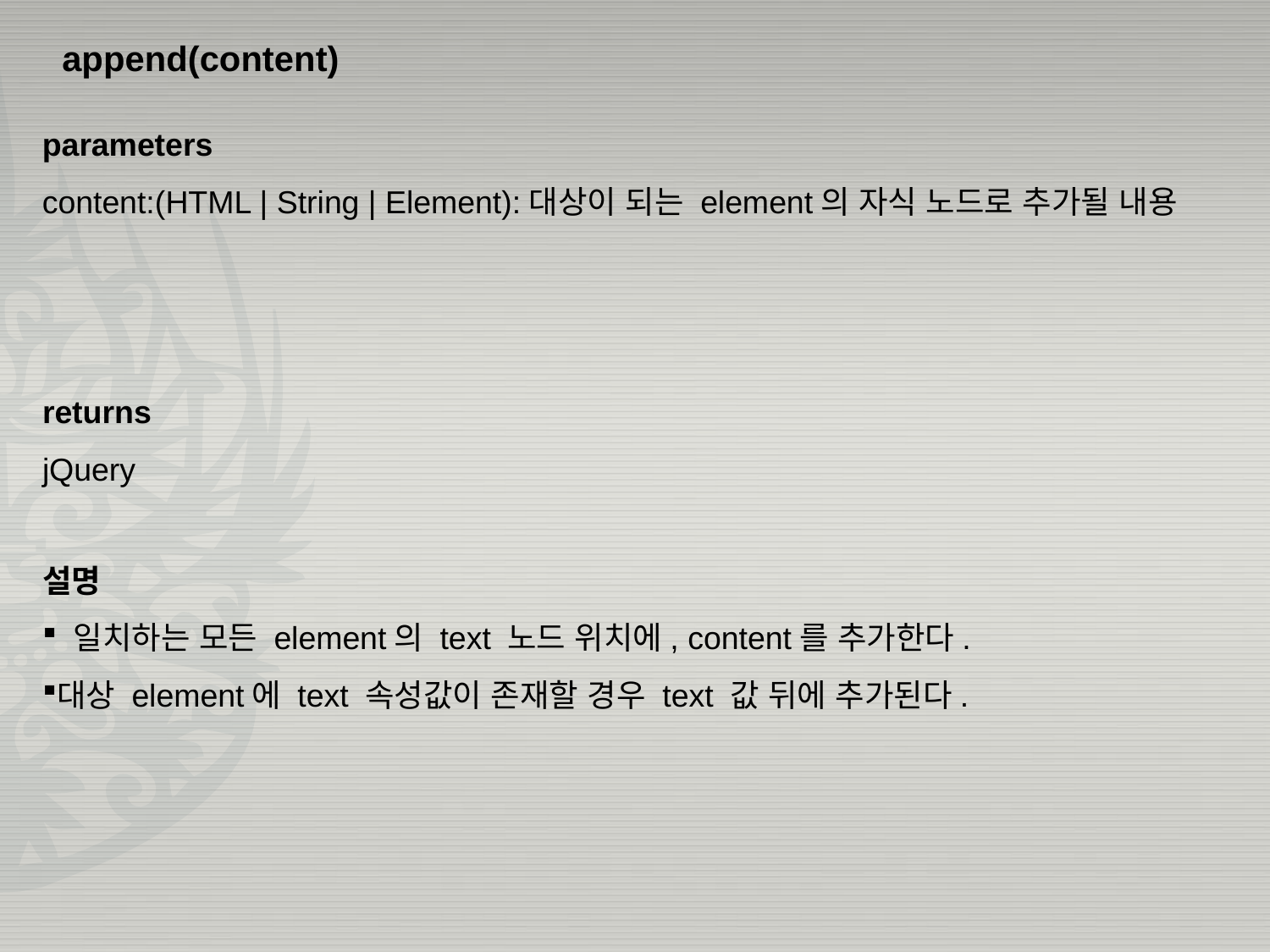

append(content)
parameters
content:(HTML | String | Element):대상이 되는 element의 자식 노드로 추가될 내용
returns
jQuery
설명
 일치하는 모든 element의 text 노드 위치에, content를 추가한다.
대상 element에 text 속성값이 존재할 경우 text 값 뒤에 추가된다.